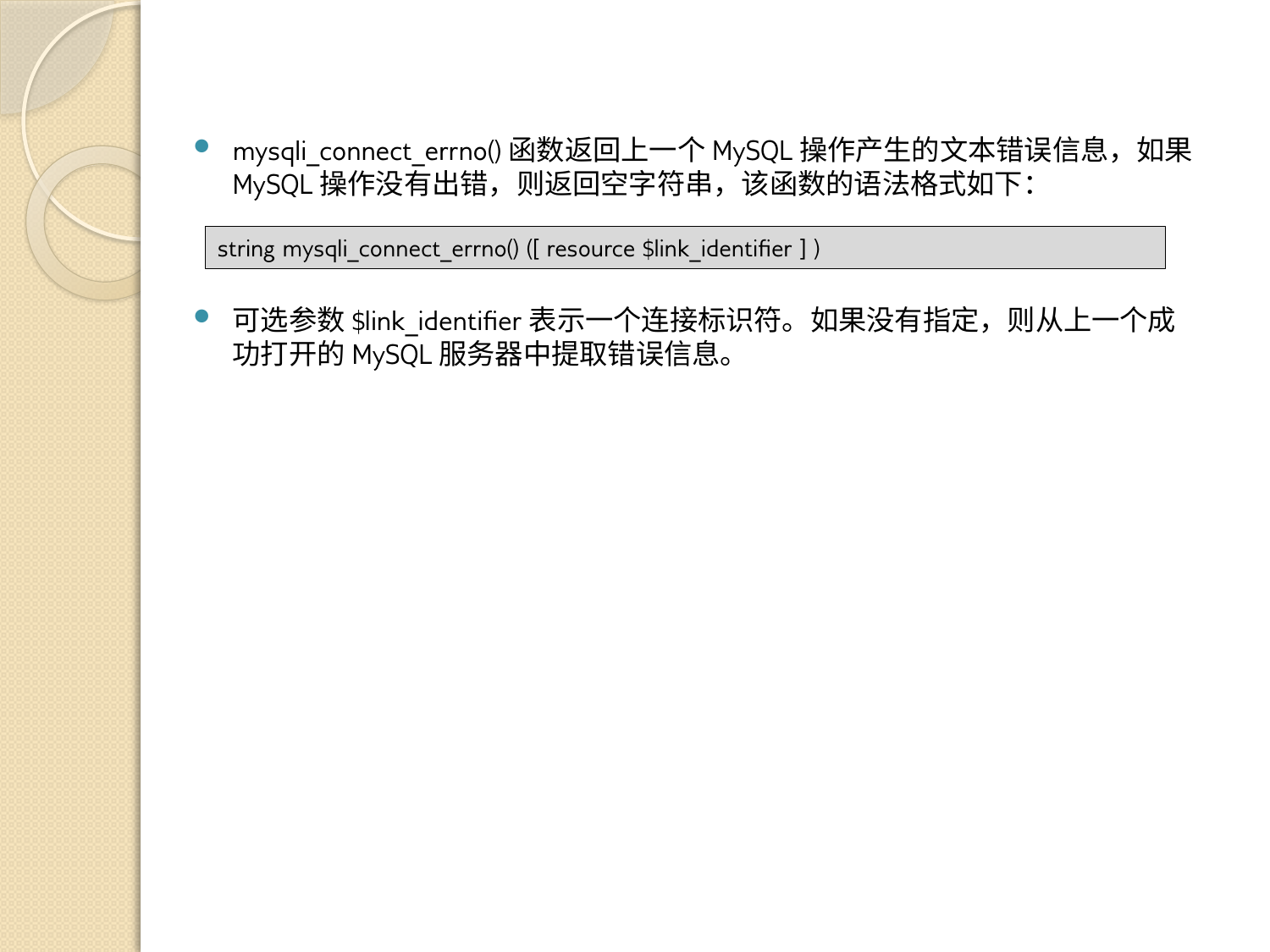

mysqli_connect_errno()函数返回上一个MySQL操作产生的文本错误信息，如果MySQL操作没有出错，则返回空字符串，该函数的语法格式如下：
string mysqli_connect_errno() ([ resource $link_identifier ] )
可选参数$link_identifier表示一个连接标识符。如果没有指定，则从上一个成功打开的MySQL服务器中提取错误信息。